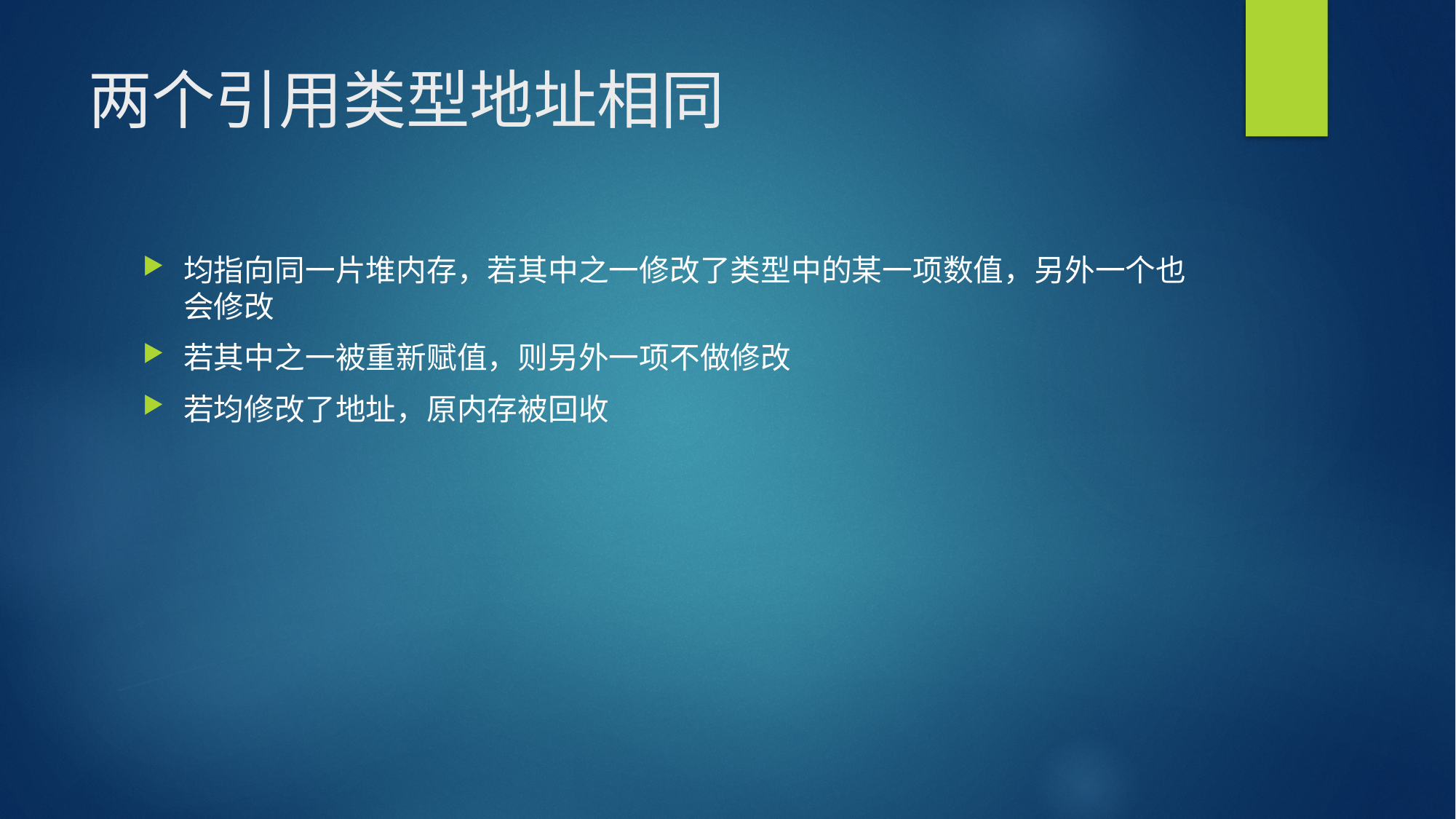

# 两个引用类型地址相同
均指向同一片堆内存，若其中之一修改了类型中的某一项数值，另外一个也会修改
若其中之一被重新赋值，则另外一项不做修改
若均修改了地址，原内存被回收